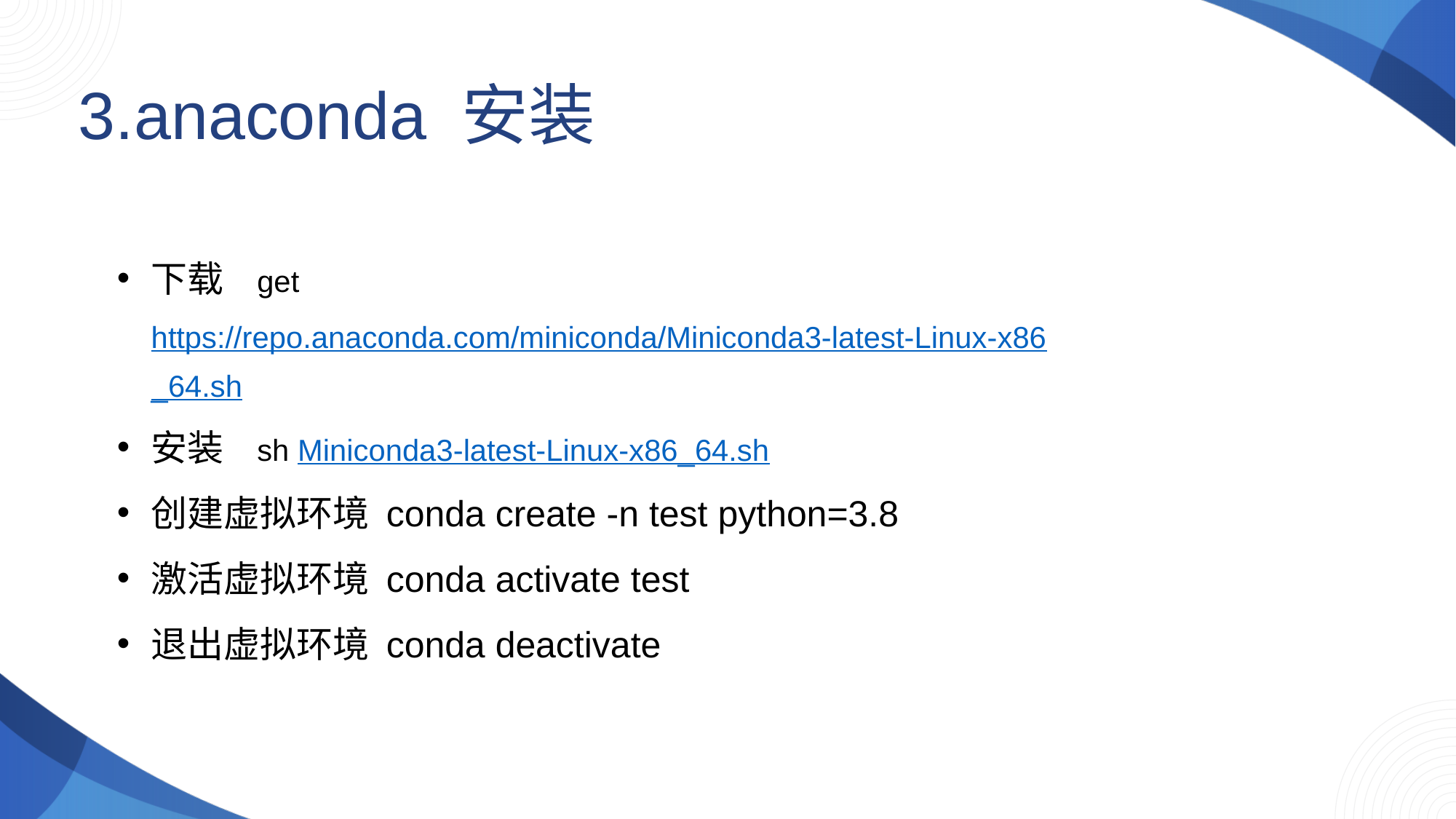

3.anaconda 安装

下载   get https://repo.anaconda.com/miniconda/Miniconda3-latest-Linux-x86_64.sh
安装   sh Miniconda3-latest-Linux-x86_64.sh
创建虚拟环境 conda create -n test python=3.8
激活虚拟环境 conda activate test
退出虚拟环境 conda deactivate